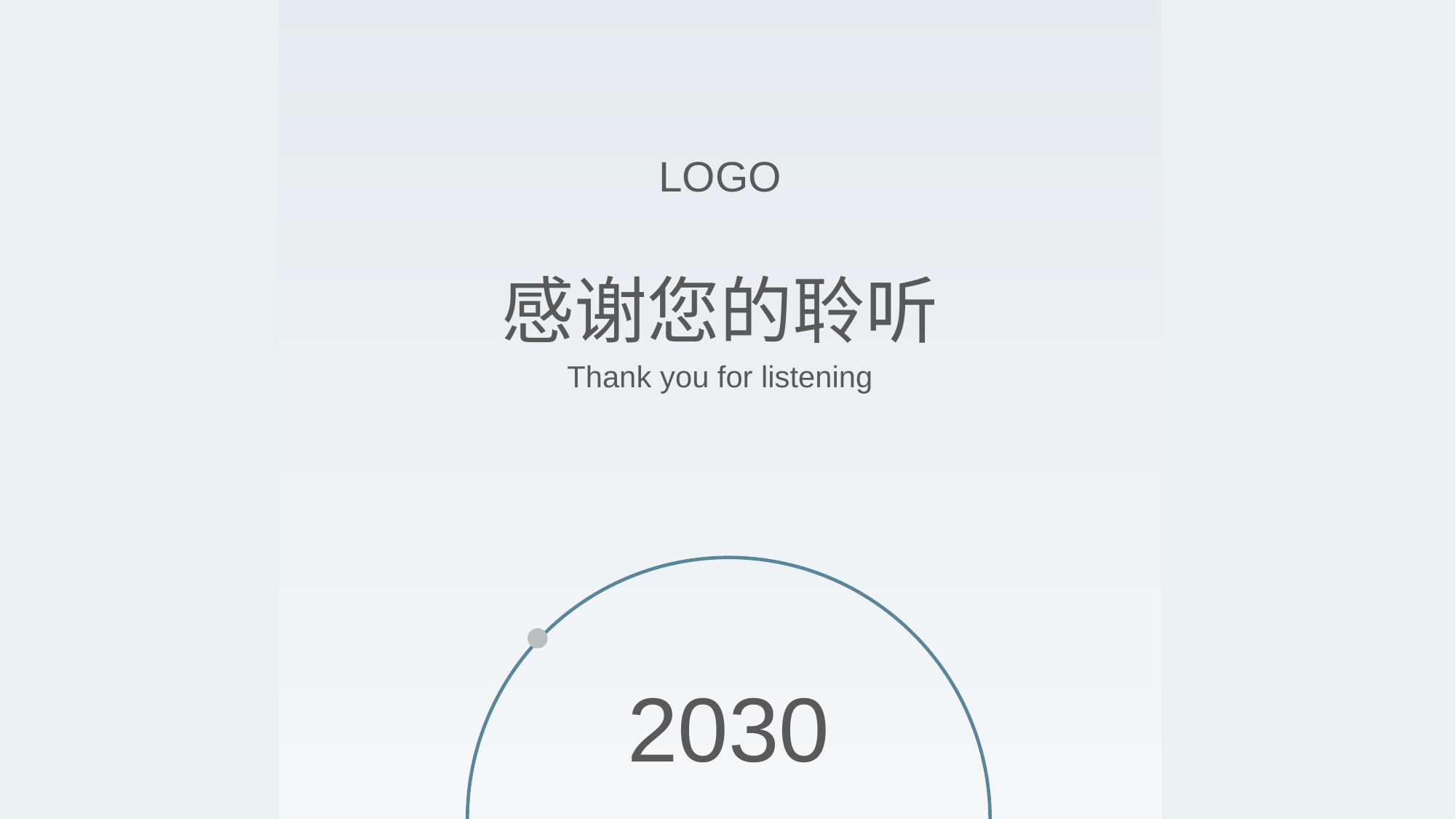

LOGO
感谢您的聆听
Thank you for listening

2030